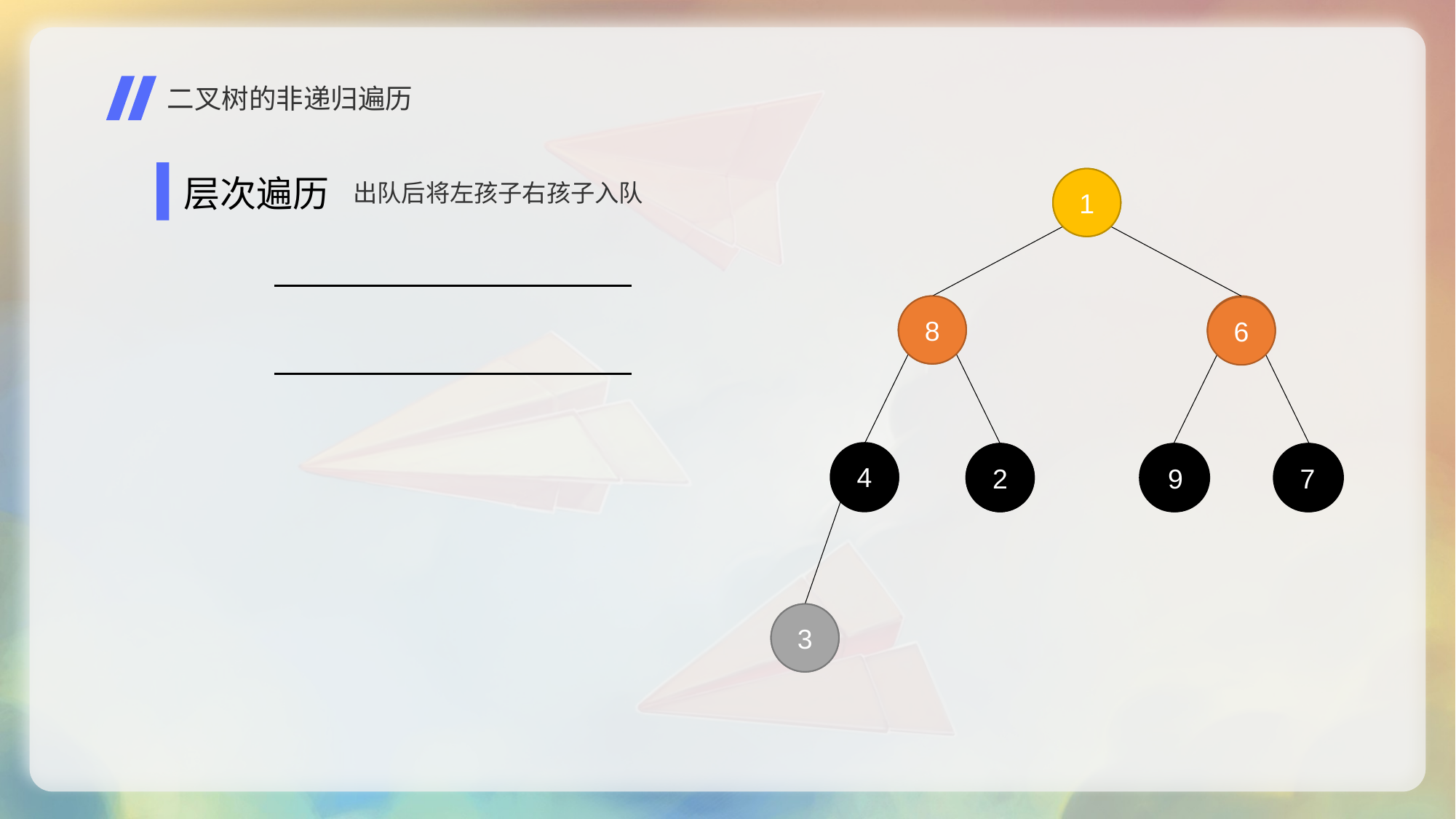

二叉树的非递归遍历

层次遍历
1
8
6
4
7
2
9
3
1
出队后将左孩子右孩子入队
8
6
4
2
9
7
3